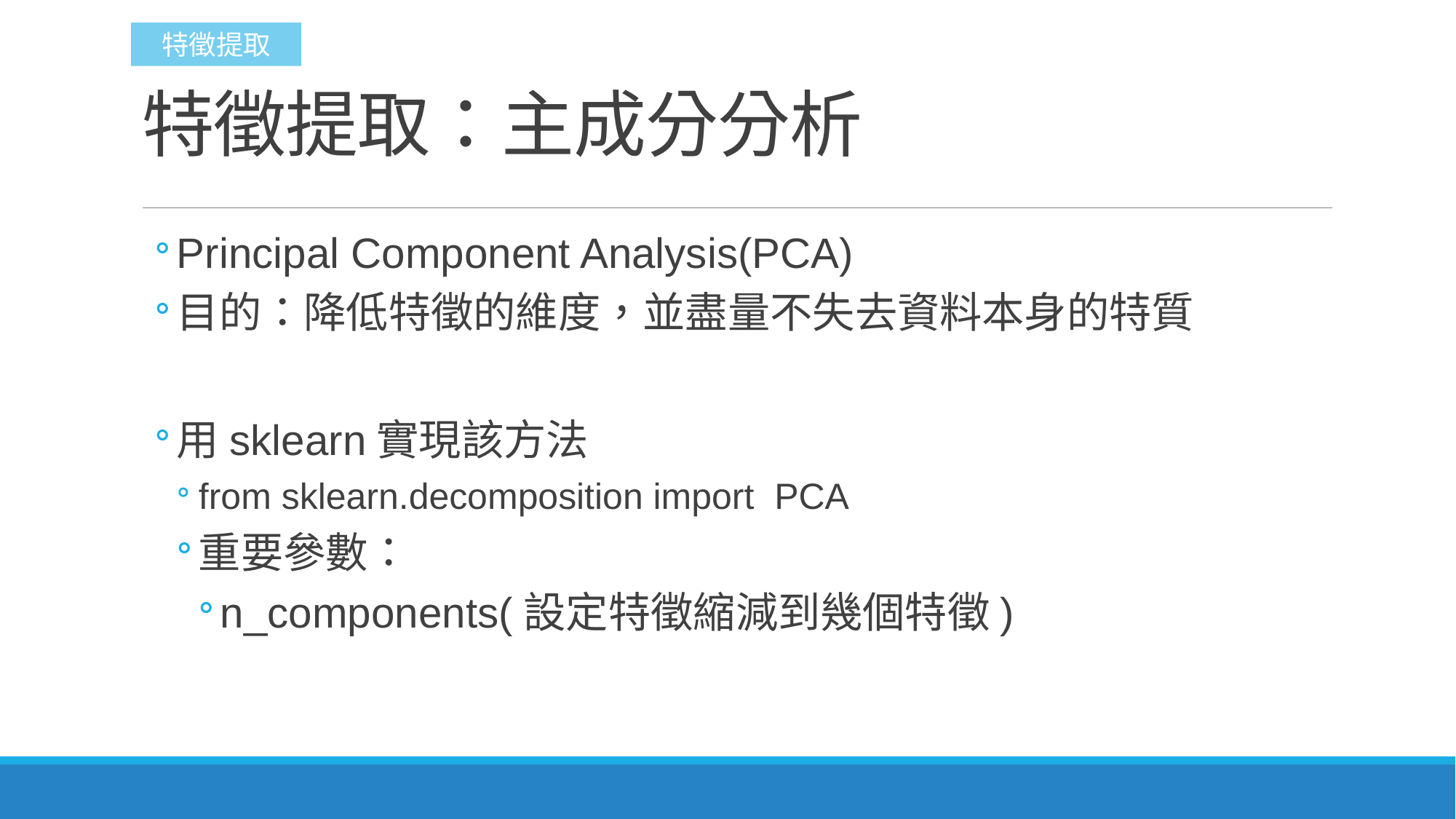

特徵提取
# 特徵提取：主成分分析
Principal Component Analysis(PCA)
目的：降低特徵的維度，並盡量不失去資料本身的特質

用sklearn實現該方法
from sklearn.decomposition import  PCA
重要參數：
n_components(設定特徵縮減到幾個特徵)